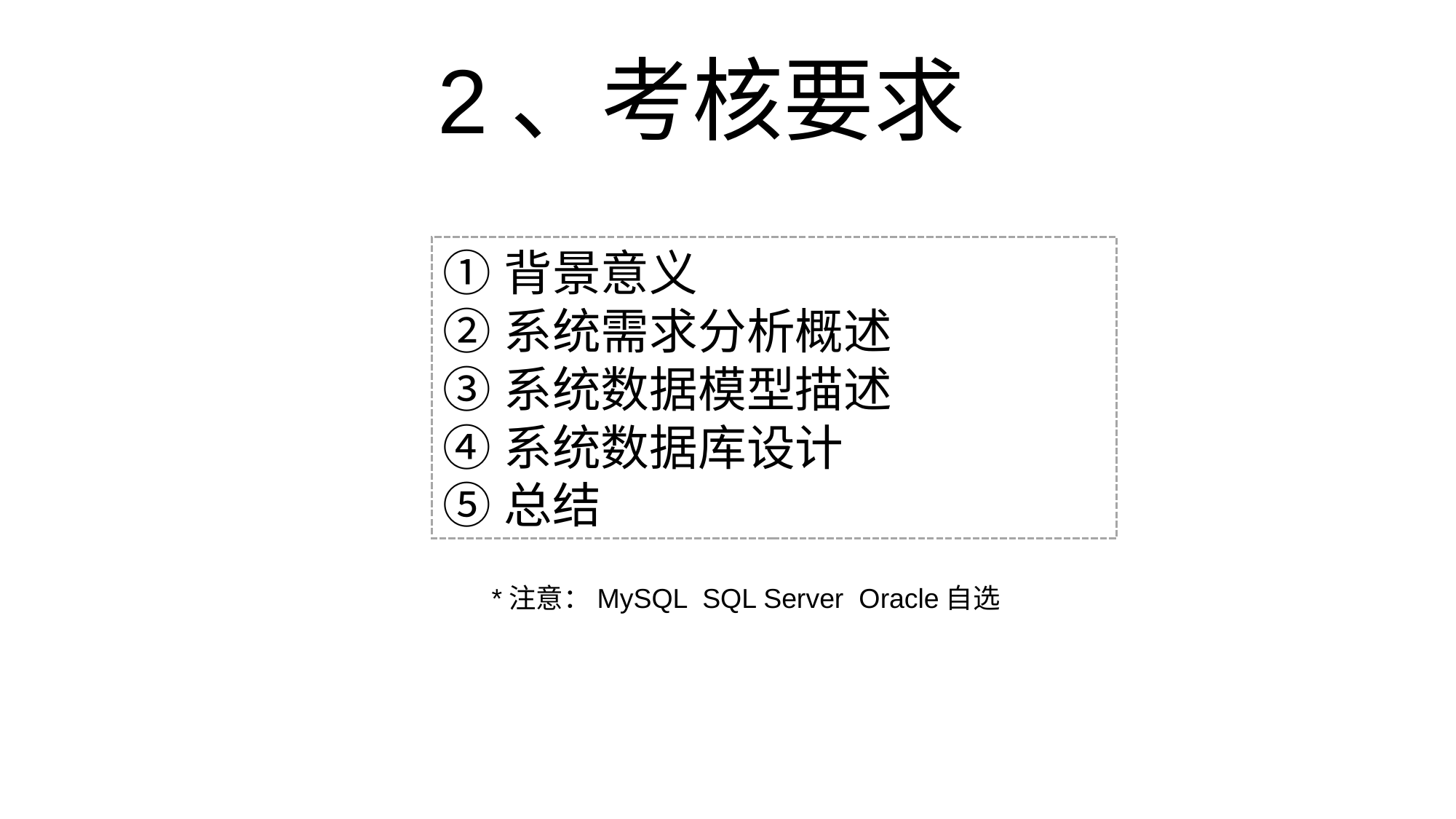

# 2、考核要求
背景意义
系统需求分析概述
系统数据模型描述
系统数据库设计
总结
*注意：MySQL  SQL Server  Oracle自选